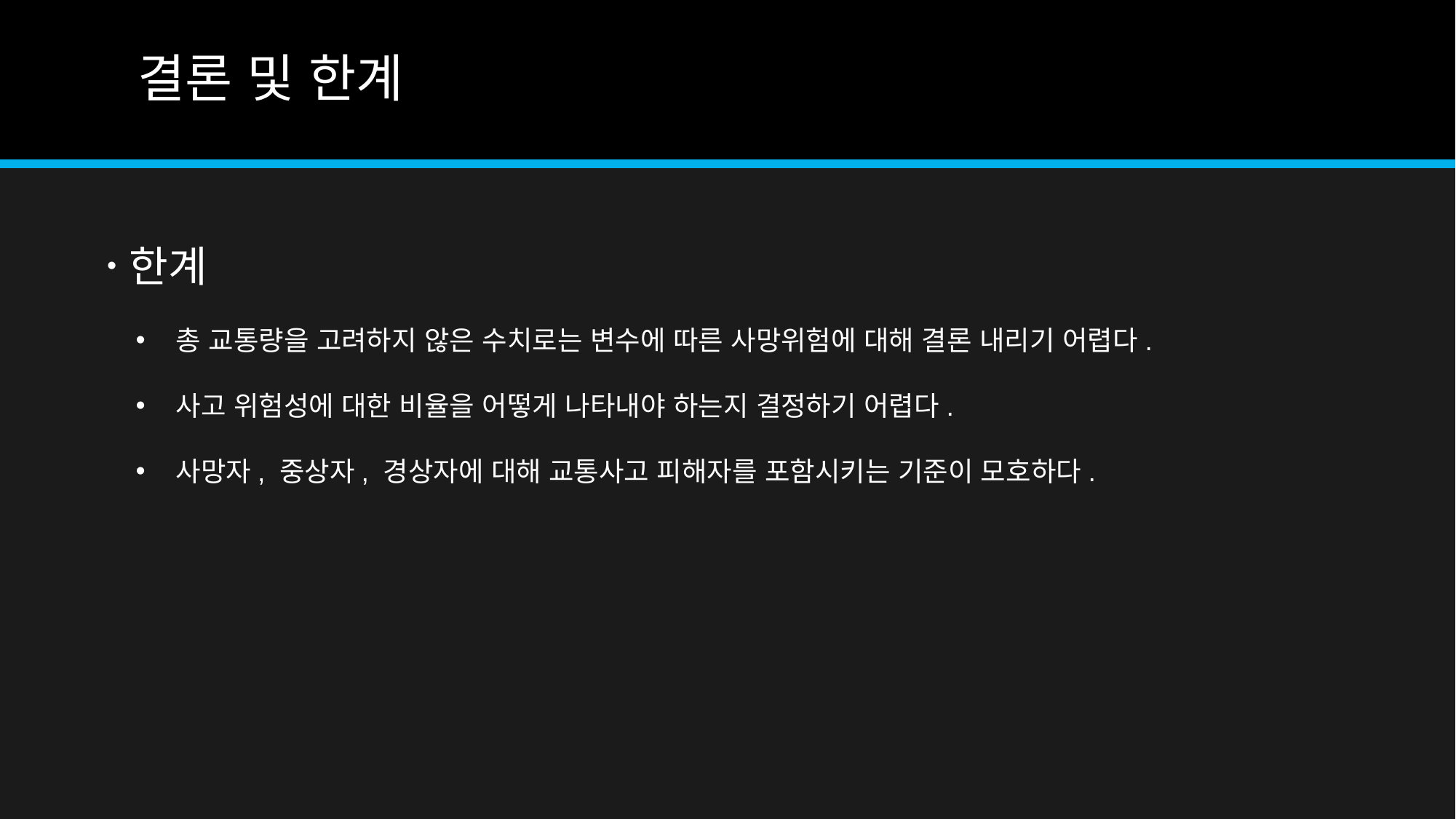

# 결론 및 한계
 한계

 총 교통량을 고려하지 않은 수치로는 변수에 따른 사망위험에 대해 결론 내리기 어렵다.

 사고 위험성에 대한 비율을 어떻게 나타내야 하는지 결정하기 어렵다.

 사망자, 중상자, 경상자에 대해 교통사고 피해자를 포함시키는 기준이 모호하다.